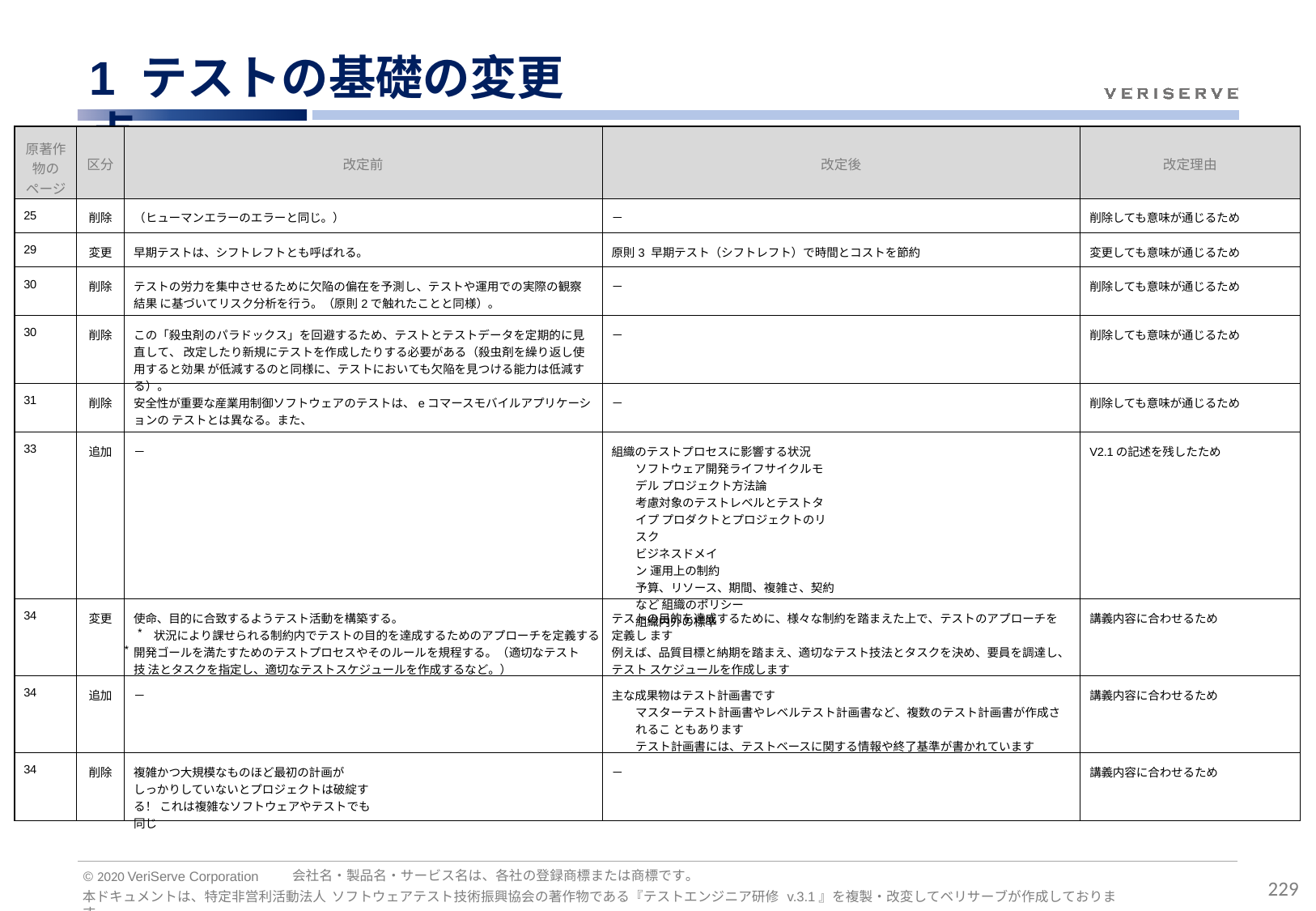

# 1 テストの基礎の変更点

| 原著作 物の ページ | 区分 | 改定前 | 改定後 | 改定理由 |
| --- | --- | --- | --- | --- |
| 25 | 削除 | （ヒューマンエラーのエラーと同じ。） | － | 削除しても意味が通じるため |
| 29 | 変更 | 早期テストは、シフトレフトとも呼ばれる。 | 原則3 早期テスト（シフトレフト）で時間とコストを節約 | 変更しても意味が通じるため |
| 30 | 削除 | テストの労力を集中させるために欠陥の偏在を予測し、テストや運用での実際の観察結果 に基づいてリスク分析を行う。（原則2で触れたことと同様）。 | － | 削除しても意味が通じるため |
| 30 | 削除 | この「殺虫剤のパラドックス」を回避するため、テストとテストデータを定期的に見直して、 改定したり新規にテストを作成したりする必要がある（殺虫剤を繰り返し使用すると効果 が低減するのと同様に、テストにおいても欠陥を見つける能力は低減する）。 | － | 削除しても意味が通じるため |
| 31 | 削除 | 安全性が重要な産業用制御ソフトウェアのテストは、eコマースモバイルアプリケーションの テストとは異なる。また、 | － | 削除しても意味が通じるため |
| 33 | 追加 | － | 組織のテストプロセスに影響する状況 ソフトウェア開発ライフサイクルモデル プロジェクト方法論 考慮対象のテストレベルとテストタイプ プロダクトとプロジェクトのリスク ビジネスドメイン 運用上の制約 予算、リソース、期間、複雑さ、契約など 組織のポリシー 組織内外の標準 | V2.1の記述を残したため |
| 34 | 変更 | 使命、目的に合致するようテスト活動を構築する。 状況により課せられる制約内でテストの目的を達成するためのアプローチを定義する 開発ゴールを満たすためのテストプロセスやそのルールを規程する。（適切なテスト技 法とタスクを指定し、適切なテストスケジュールを作成するなど。） | テストの目的を達成するために、様々な制約を踏まえた上で、テストのアプローチを定義し ます 例えば、品質目標と納期を踏まえ、適切なテスト技法とタスクを決め、要員を調達し、テスト スケジュールを作成します | 講義内容に合わせるため |
| 34 | 追加 | － | 主な成果物はテスト計画書です マスターテスト計画書やレベルテスト計画書など、複数のテスト計画書が作成されるこ ともあります テスト計画書には、テストベースに関する情報や終了基準が書かれています | 講義内容に合わせるため |
| 34 | 削除 | 複雑かつ大規模なものほど最初の計画が しっかりしていないとプロジェクトは破綻する！ これは複雑なソフトウェアやテストでも同じ | － | 講義内容に合わせるため |
会社名・製品名・サービス名は、各社の登録商標または商標です。
© 2020 VeriServe Corporation
229
本ドキュメントは、特定非営利活動法人 ソフトウェアテスト技術振興協会の著作物である『テストエンジニア研修 v.3.1』を複製・改変してベリサーブが作成しております。